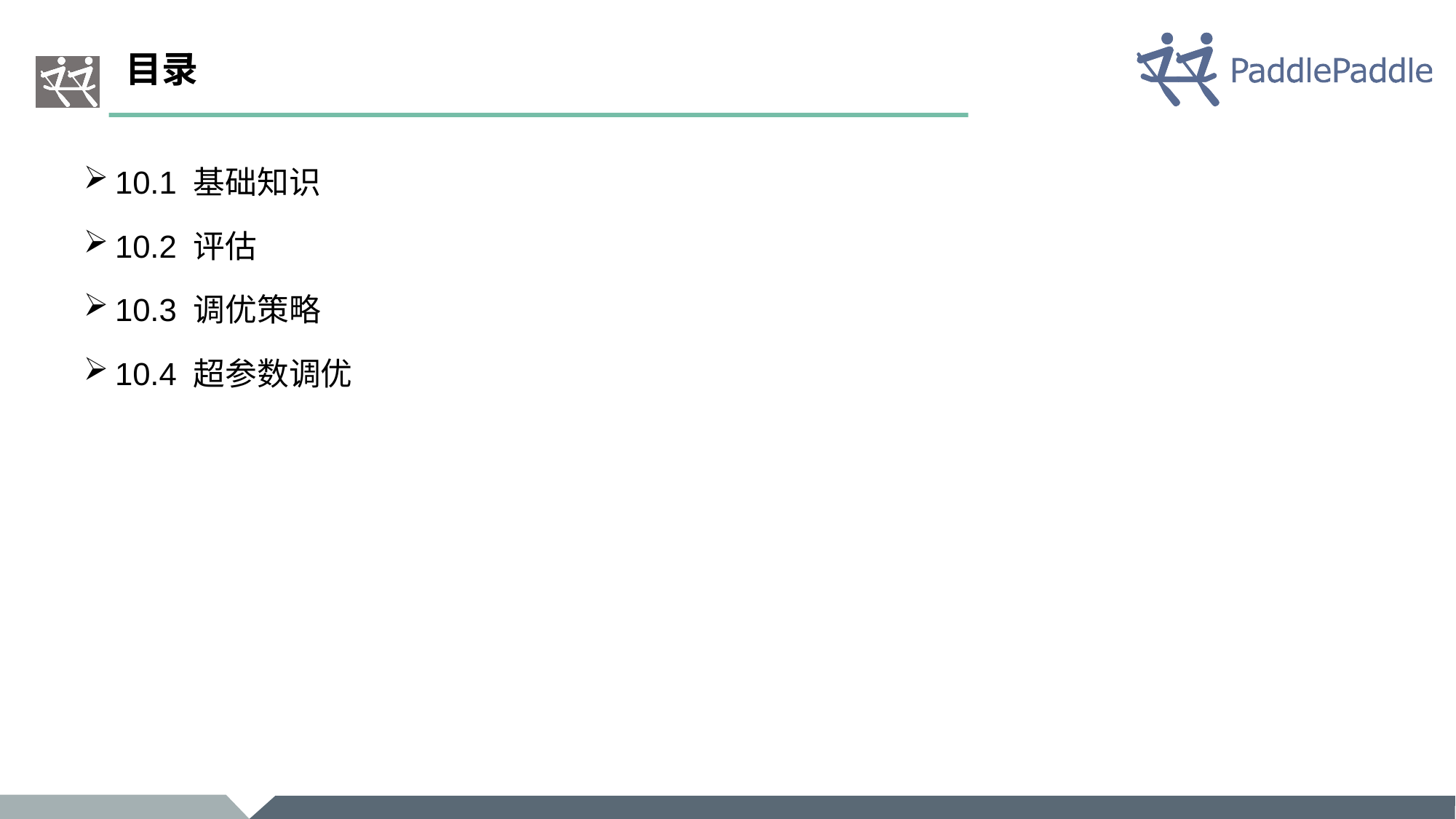

# 目录
10.1 基础知识
10.2 评估
10.3 调优策略
10.4 超参数调优